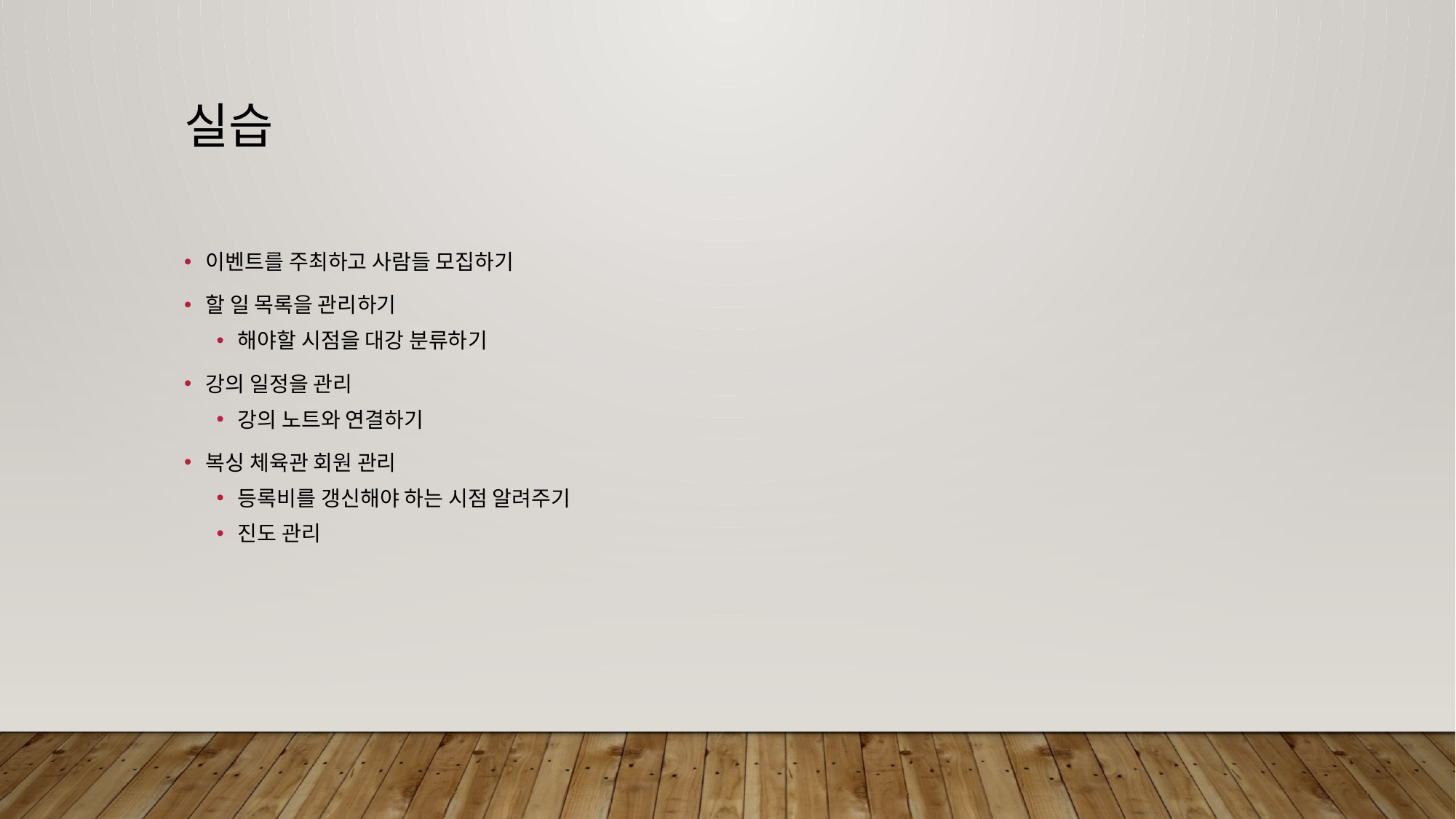

# 실습
이벤트를 주최하고 사람들 모집하기
할 일 목록을 관리하기
해야할 시점을 대강 분류하기
강의 일정을 관리
강의 노트와 연결하기
복싱 체육관 회원 관리
등록비를 갱신해야 하는 시점 알려주기
진도 관리